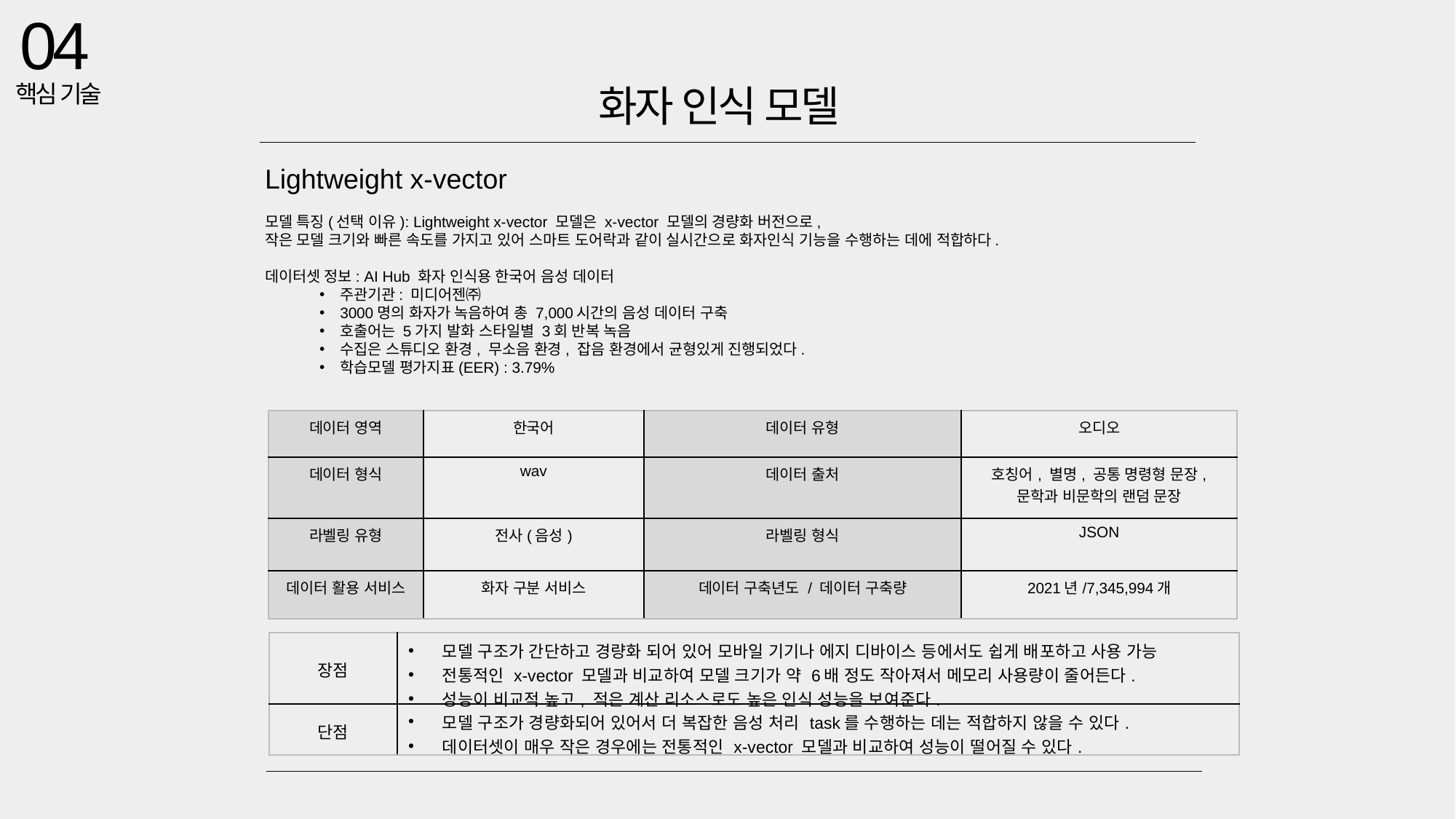

04
 핵심 기술

화자 인식 모델
Lightweight x-vector

모델 특징(선택 이유): Lightweight x-vector 모델은 x-vector 모델의 경량화 버전으로,
작은 모델 크기와 빠른 속도를 가지고 있어 스마트 도어락과 같이 실시간으로 화자인식 기능을 수행하는 데에 적합하다.

데이터셋 정보: AI Hub 화자 인식용 한국어 음성 데이터
주관기관: 미디어젠㈜
3000명의 화자가 녹음하여 총 7,000시간의 음성 데이터 구축
호출어는 5가지 발화 스타일별 3회 반복 녹음
수집은 스튜디오 환경, 무소음 환경, 잡음 환경에서 균형있게 진행되었다.
학습모델 평가지표(EER) : 3.79%

| 데이터 영역 | 한국어 | 데이터 유형 | 오디오 |
| --- | --- | --- | --- |
| 데이터 형식 | wav | 데이터 출처 | 호칭어, 별명, 공통 명령형 문장, 문학과 비문학의 랜덤 문장 |
| 라벨링 유형 | 전사(음성) | 라벨링 형식 | JSON |
| 데이터 활용 서비스 | 화자 구분 서비스 | 데이터 구축년도 / 데이터 구축량 | 2021년/7,345,994개 |
| 장점 | 모델 구조가 간단하고 경량화 되어 있어 모바일 기기나 에지 디바이스 등에서도 쉽게 배포하고 사용 가능 전통적인 x-vector 모델과 비교하여 모델 크기가 약 6배 정도 작아져서 메모리 사용량이 줄어든다. 성능이 비교적 높고, 적은 계산 리소스로도 높은 인식 성능을 보여준다. |
| --- | --- |
| 단점 | 모델 구조가 경량화되어 있어서 더 복잡한 음성 처리 task를 수행하는 데는 적합하지 않을 수 있다. 데이터셋이 매우 작은 경우에는 전통적인 x-vector 모델과 비교하여 성능이 떨어질 수 있다. |